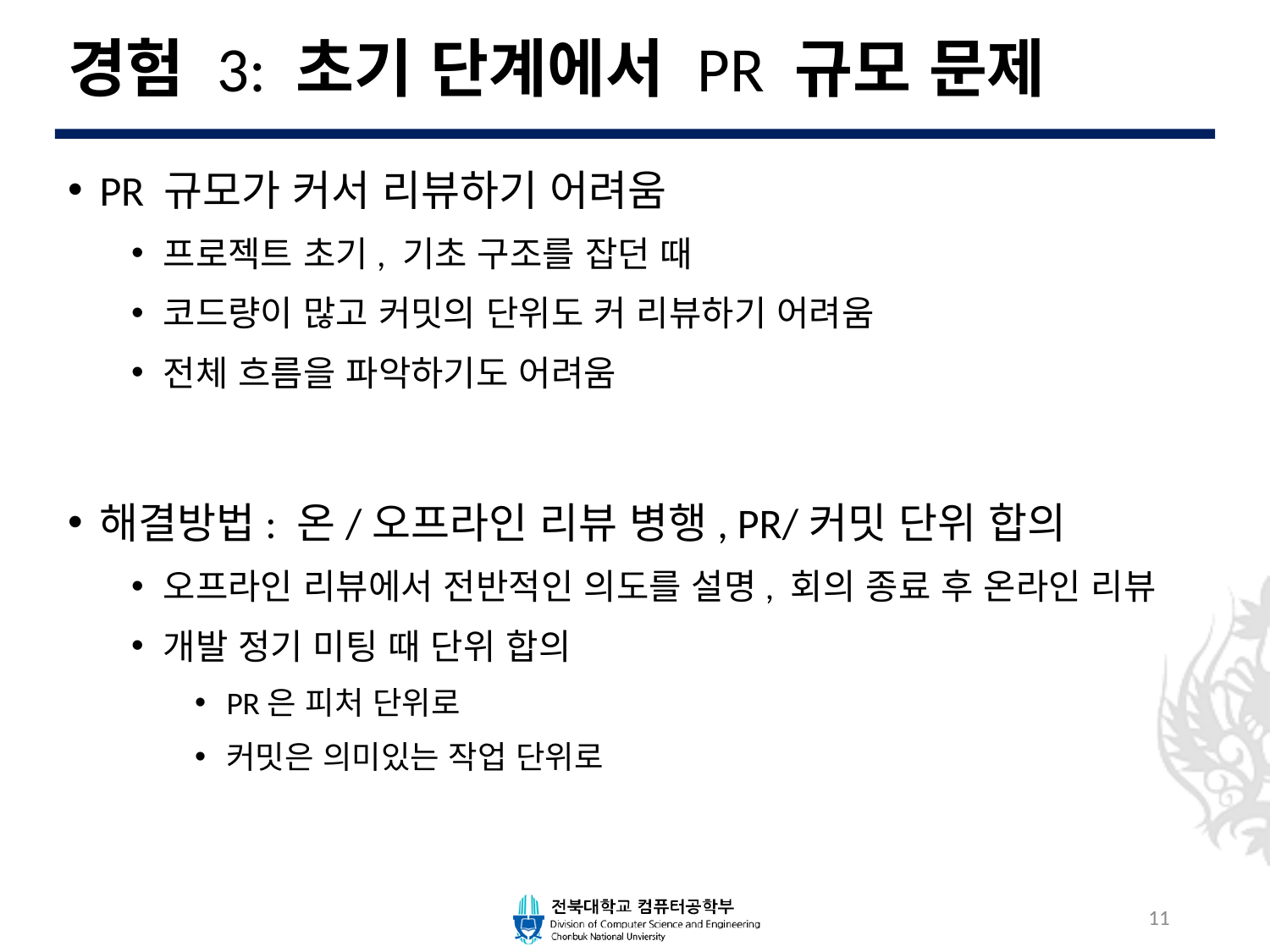

# 경험 3: 초기 단계에서 PR 규모 문제
PR 규모가 커서 리뷰하기 어려움
프로젝트 초기, 기초 구조를 잡던 때
코드량이 많고 커밋의 단위도 커 리뷰하기 어려움
전체 흐름을 파악하기도 어려움

해결방법: 온/오프라인 리뷰 병행, PR/커밋 단위 합의
오프라인 리뷰에서 전반적인 의도를 설명, 회의 종료 후 온라인 리뷰
개발 정기 미팅 때 단위 합의
PR은 피처 단위로
커밋은 의미있는 작업 단위로
11